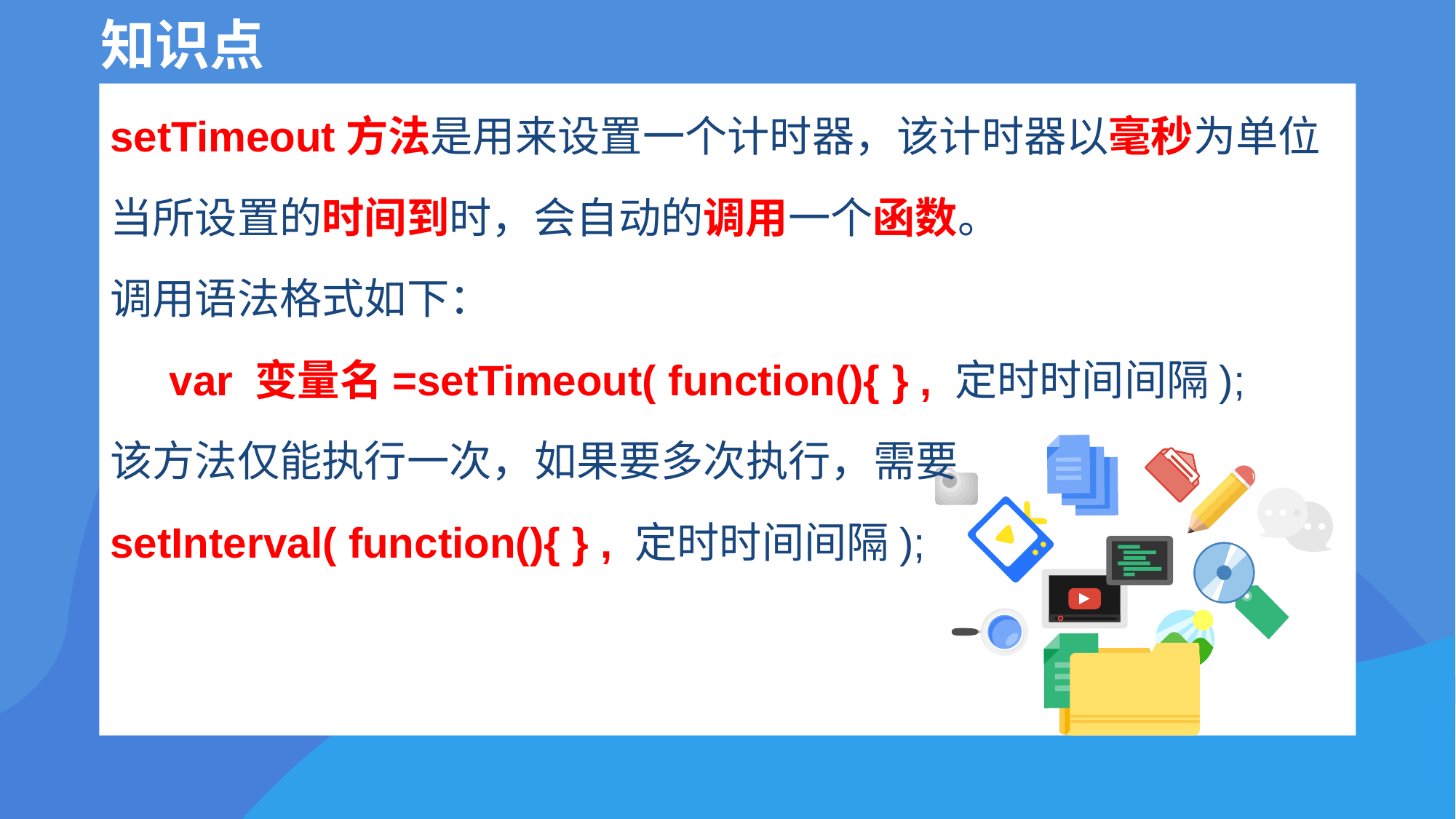

# 知识点
setTimeout方法是用来设置一个计时器，该计时器以毫秒为单位
当所设置的时间到时，会自动的调用一个函数。
调用语法格式如下：
     var 变量名=setTimeout( function(){ } , 定时时间间隔);
该方法仅能执行一次，如果要多次执行，需要
setInterval( function(){ } , 定时时间间隔);